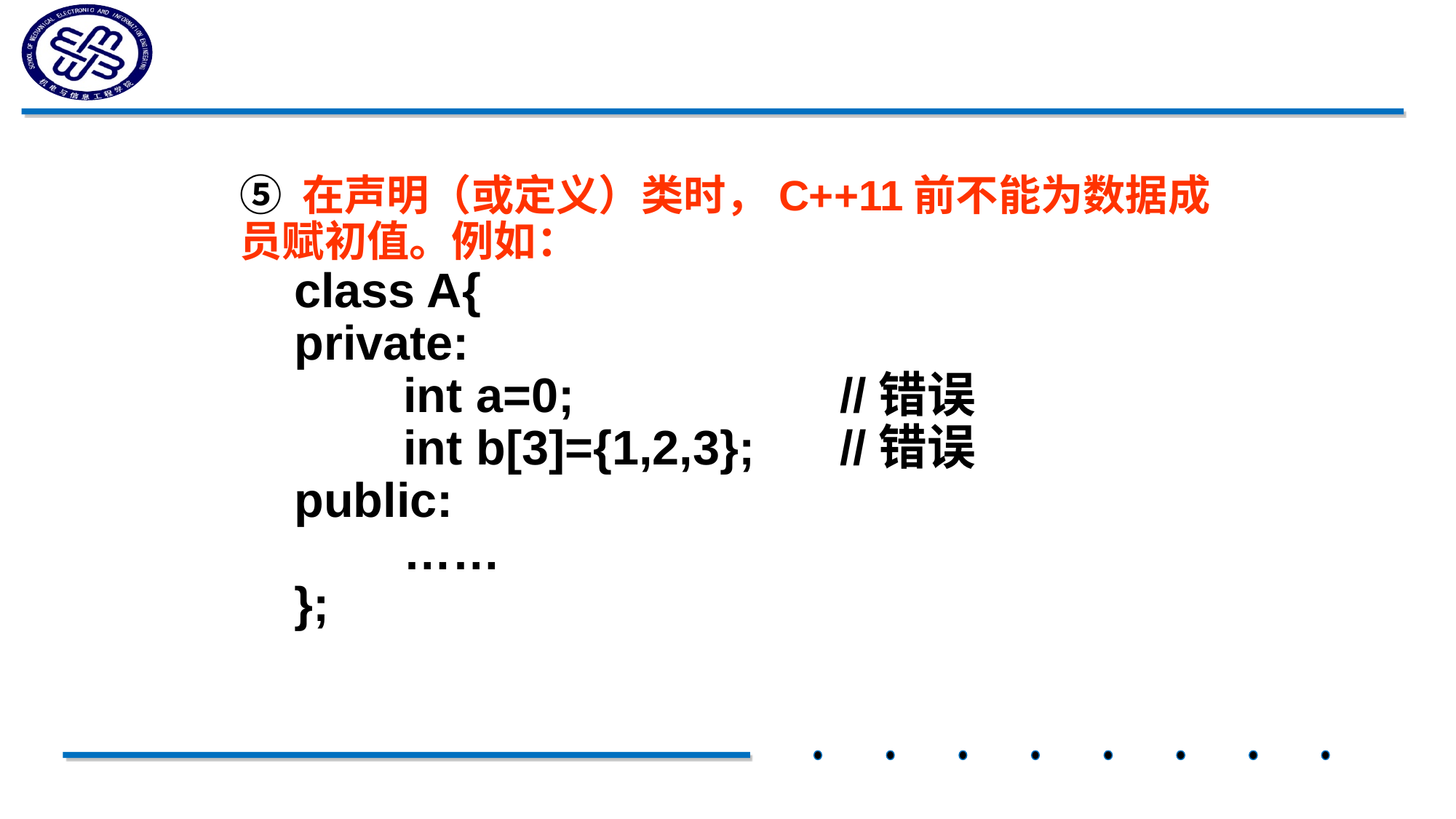

⑤ 在声明（或定义）类时，C++11前不能为数据成员赋初值。例如：
class A{
private:
	int a=0;        	 	//错误
	int b[3]={1,2,3};  	//错误
public:
	……
};